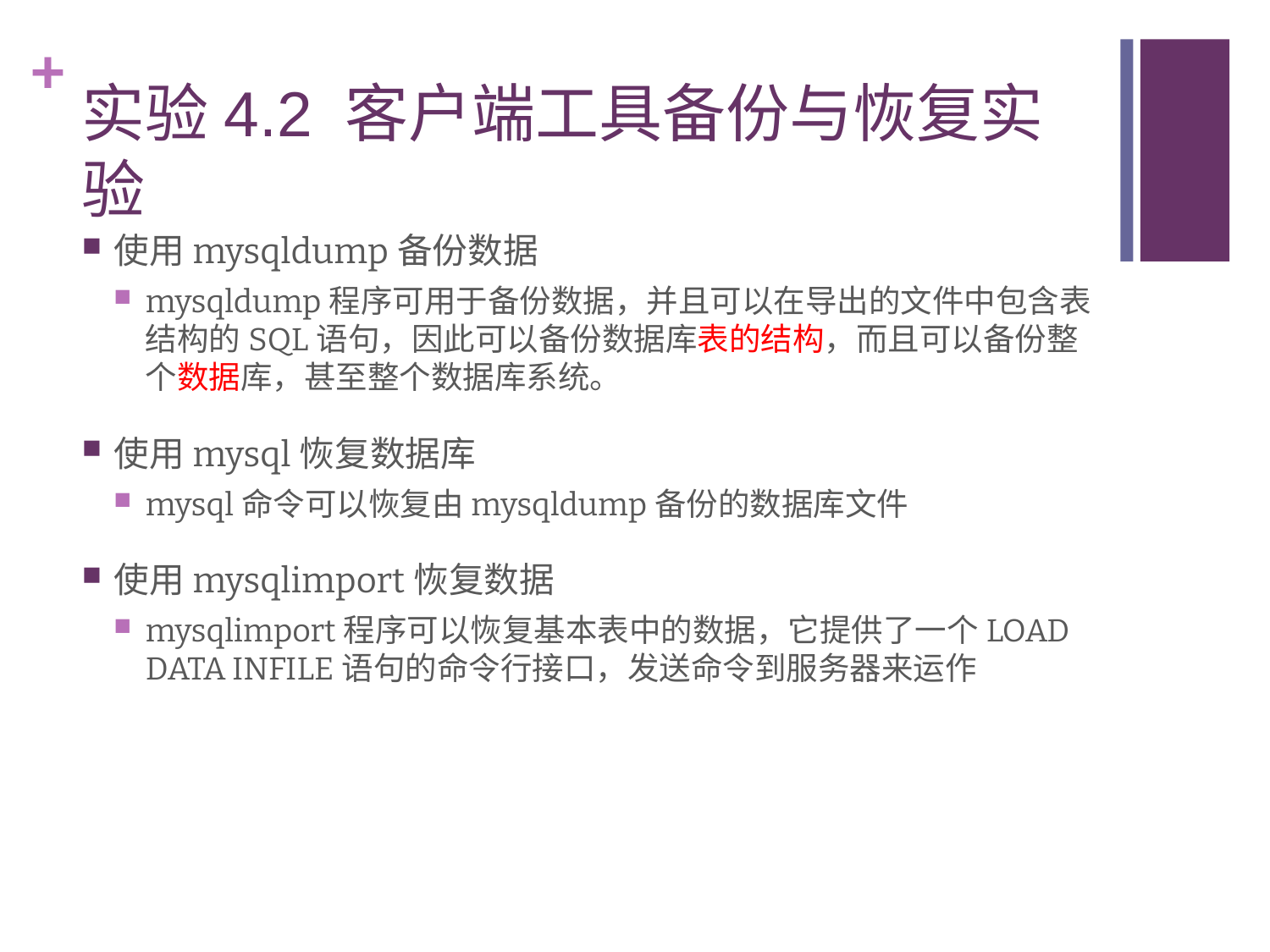

# 实验4.2 客户端工具备份与恢复实验
使用mysqldump备份数据
mysqldump程序可用于备份数据，并且可以在导出的文件中包含表结构的SQL语句，因此可以备份数据库表的结构，而且可以备份整个数据库，甚至整个数据库系统。
使用mysql恢复数据库
mysql命令可以恢复由mysqldump备份的数据库文件
使用mysqlimport恢复数据
mysqlimport程序可以恢复基本表中的数据，它提供了一个LOAD DATA INFILE语句的命令行接口，发送命令到服务器来运作